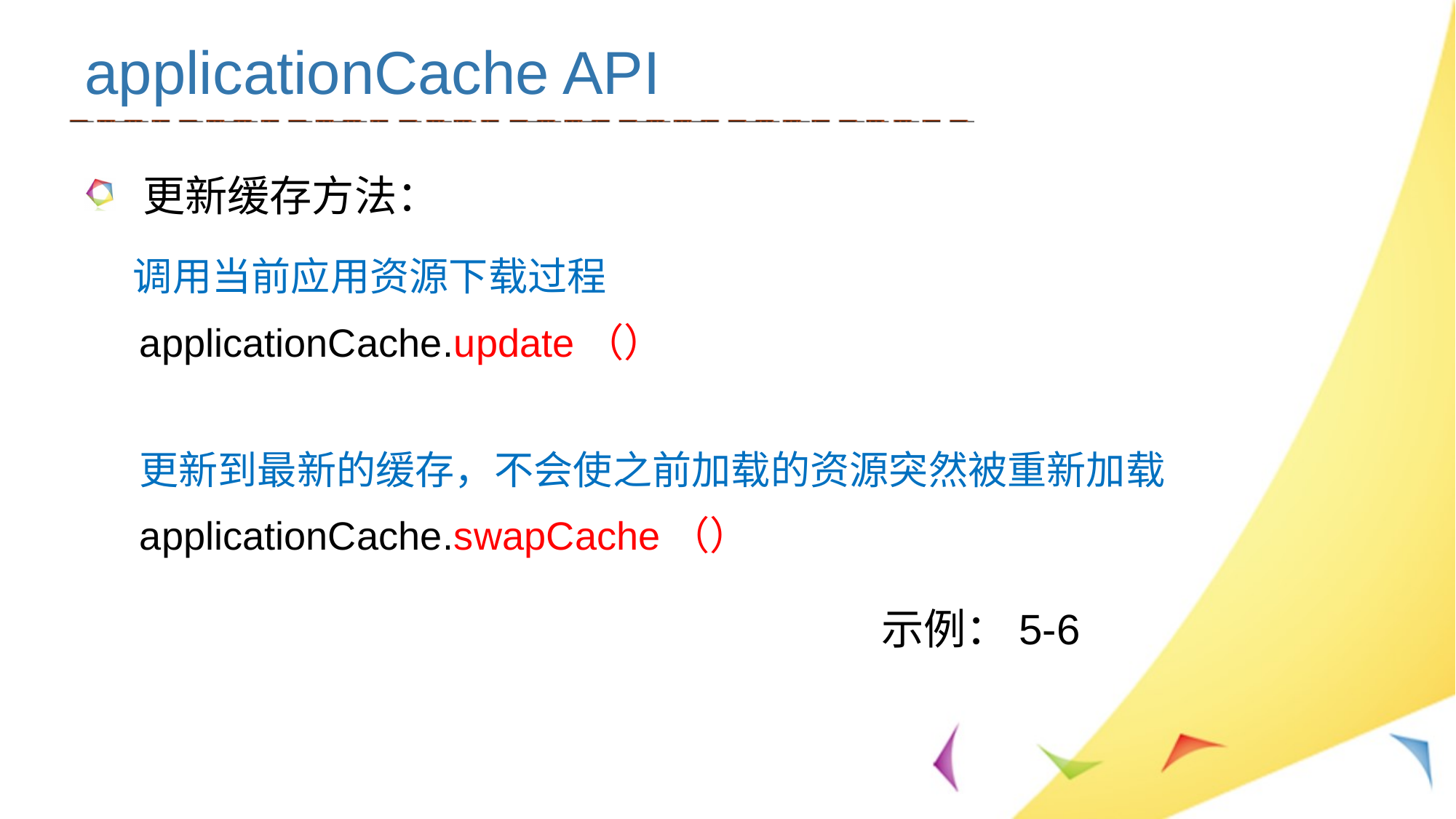

applicationCache API
更新缓存方法：
    调用当前应用资源下载过程
     applicationCache.update（）

     更新到最新的缓存，不会使之前加载的资源突然被重新加载
     applicationCache.swapCache（）

示例：5-6